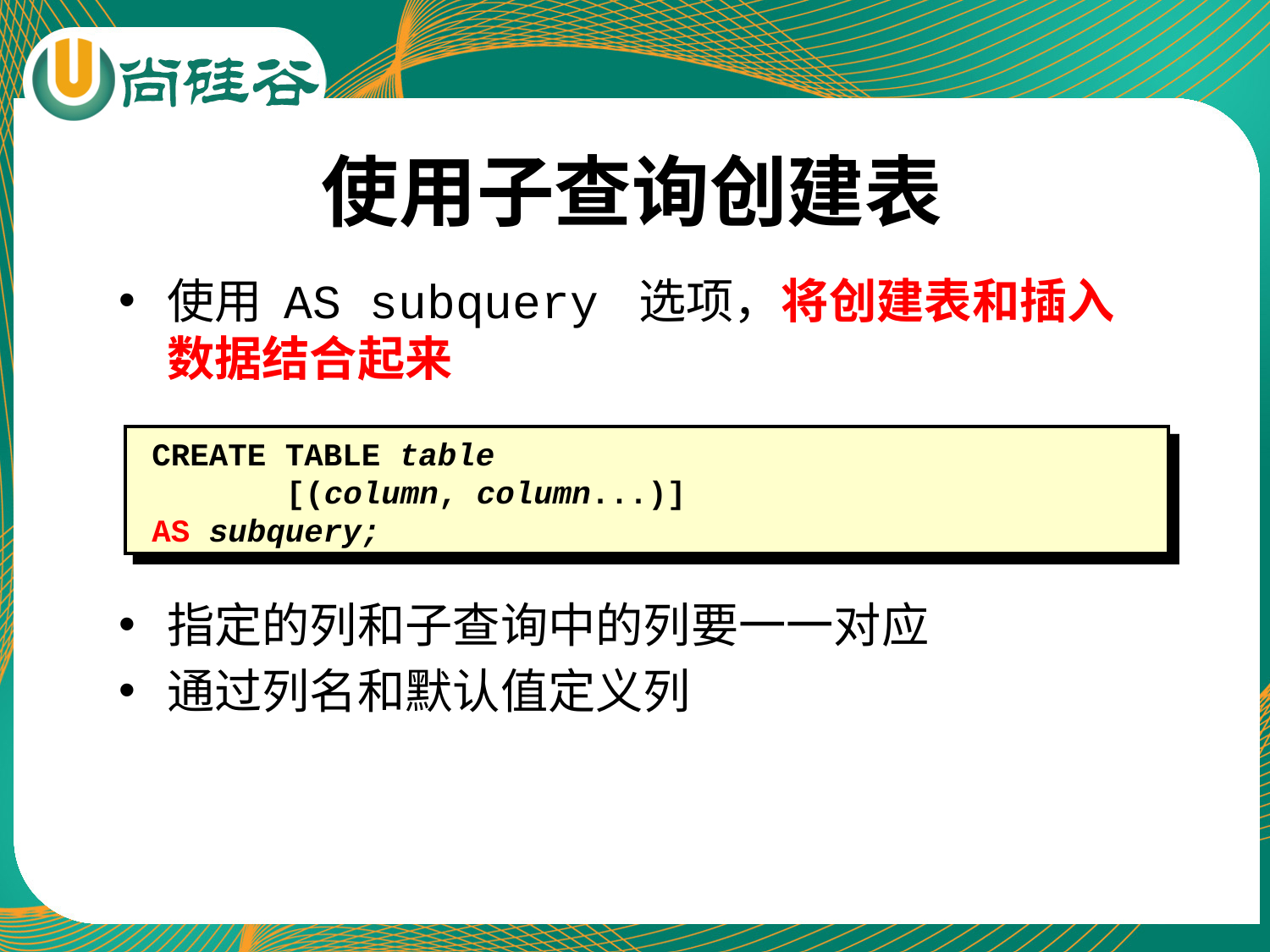

使用子查询创建表
使用 AS subquery 选项，将创建表和插入数据结合起来

指定的列和子查询中的列要一一对应
通过列名和默认值定义列
CREATE TABLE table
  	  [(column, column...)]
AS subquery;